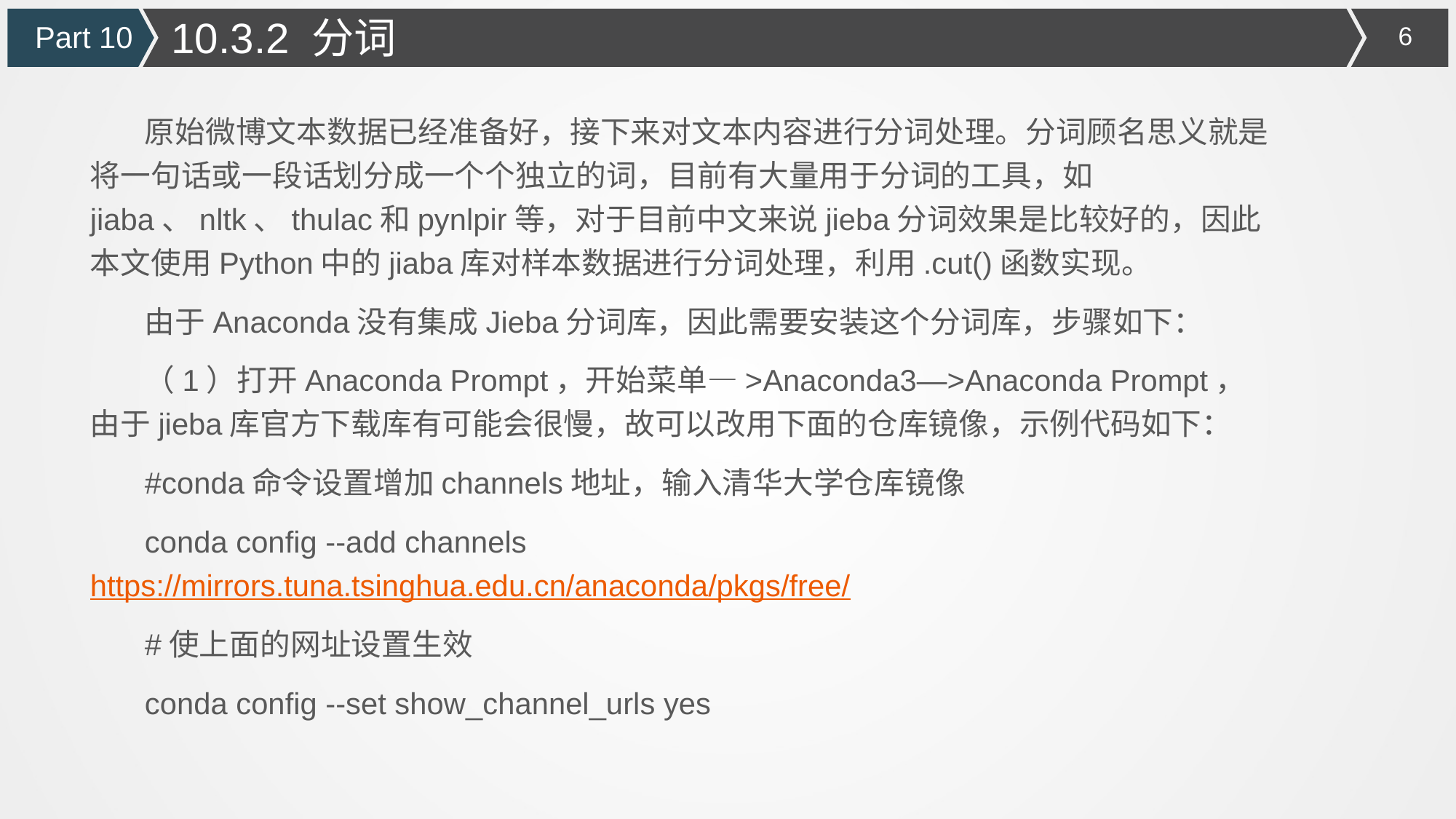

10.3.2 分词
Part 10
原始微博文本数据已经准备好，接下来对文本内容进行分词处理。分词顾名思义就是将一句话或一段话划分成一个个独立的词，目前有大量用于分词的工具，如jiaba、nltk、thulac和pynlpir等，对于目前中文来说jieba分词效果是比较好的，因此本文使用Python中的jiaba库对样本数据进行分词处理，利用.cut()函数实现。
由于Anaconda没有集成Jieba分词库，因此需要安装这个分词库，步骤如下：
（1）打开Anaconda Prompt，开始菜单—>Anaconda3—>Anaconda Prompt，由于jieba库官方下载库有可能会很慢，故可以改用下面的仓库镜像，示例代码如下：
#conda命令设置增加channels地址，输入清华大学仓库镜像
conda config --add channels https://mirrors.tuna.tsinghua.edu.cn/anaconda/pkgs/free/
#使上面的网址设置生效
conda config --set show_channel_urls yes